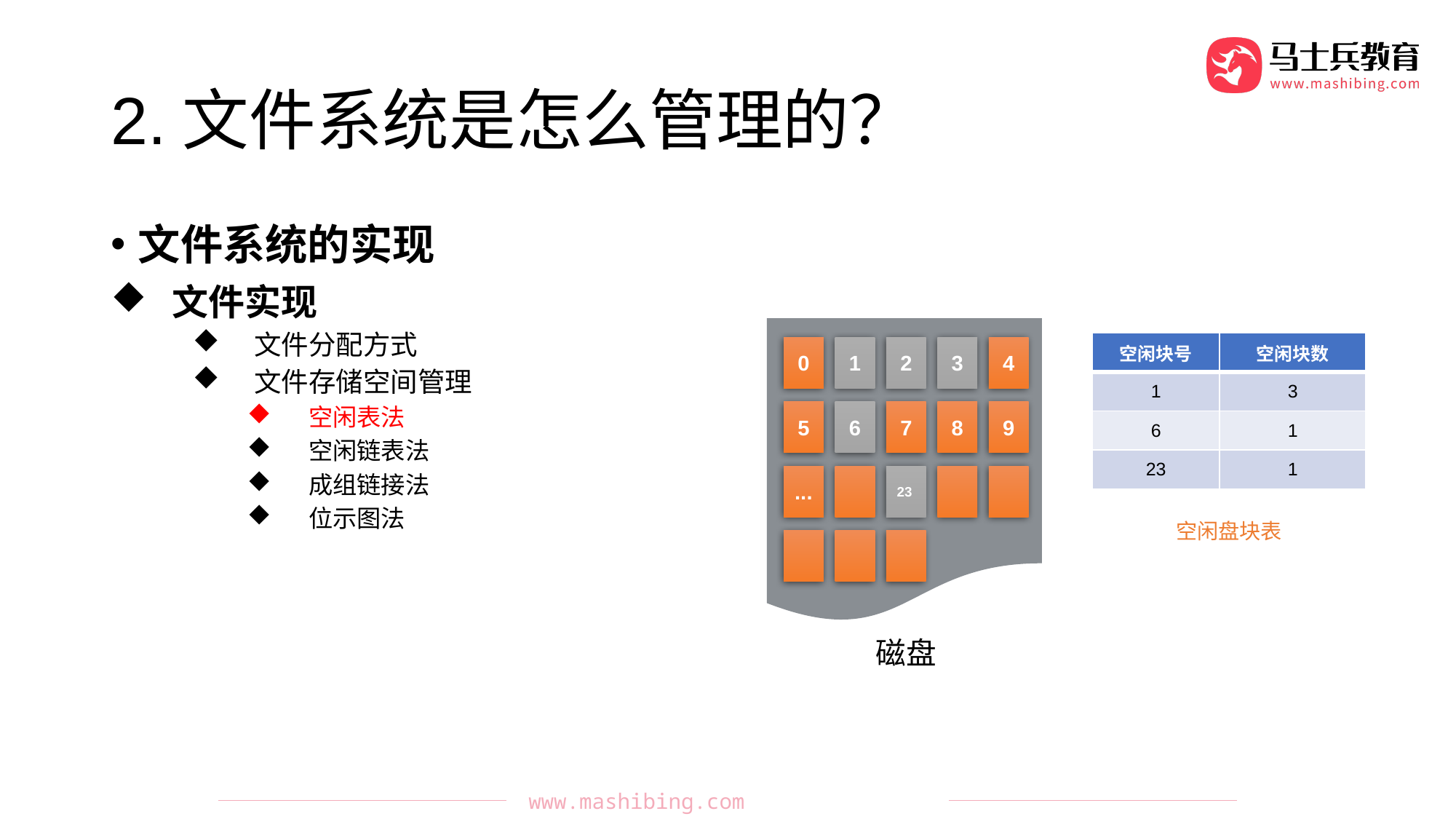

# 2.文件系统是怎么管理的？
文件系统的实现
文件实现
文件分配方式
文件存储空间管理
空闲表法
空闲链表法
成组链接法
位示图法

0
1
2
3
4
5
6
7
8
9
...

23

| 空闲块号 | 空闲块数 |
| --- | --- |
| 1 | 3 |
| 6 | 1 |
| 23 | 1 |
空闲盘块表
磁盘